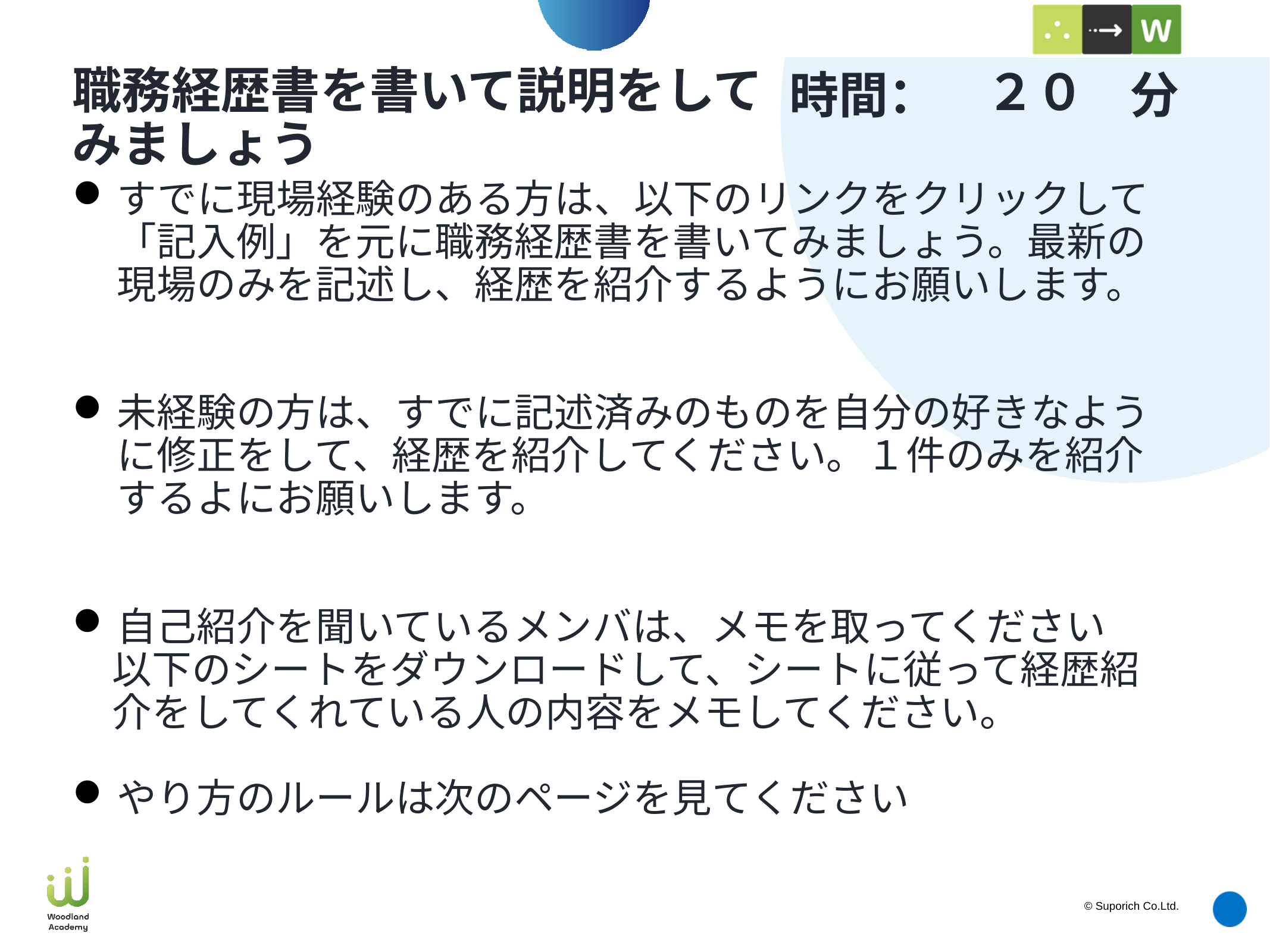

２０
# 職務経歴書を書いて説明をしてみましょう
すでに現場経験のある方は、以下のリンクをクリックして「記入例」を元に職務経歴書を書いてみましょう。最新の現場のみを記述し、経歴を紹介するようにお願いします。

未経験の方は、すでに記述済みのものを自分の好きなように修正をして、経歴を紹介してください。１件のみを紹介するよにお願いします。

自己紹介を聞いているメンバは、メモを取ってください
　以下のシートをダウンロードして、シートに従って経歴紹
　介をしてくれている人の内容をメモしてください。

やり方のルールは次のページを見てください